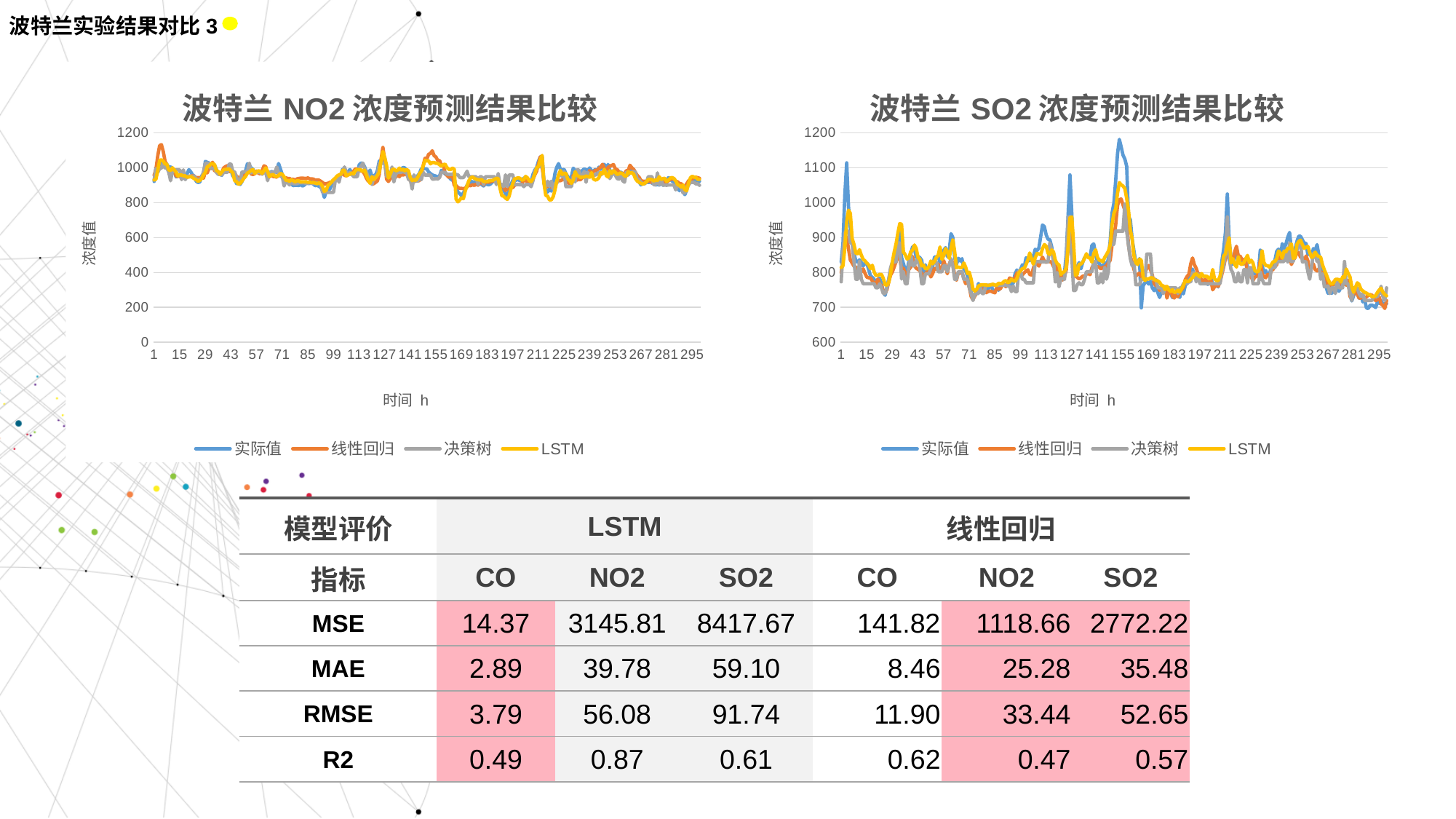

波特兰实验结果对比3

### Chart: 波特兰NO2浓度预测结果比较

| Category |  |  |  |  |
|---|---|---|---|---|

### Chart: 波特兰SO2浓度预测结果比较

| Category |  |  |  |  |
|---|---|---|---|---|
| 模型评价 | LSTM |  |  | 线性回归 |  |  |
| --- | --- | --- | --- | --- | --- | --- |
| 指标 | CO | NO2 | SO2 | CO | NO2 | SO2 |
| MSE | 14.37 | 3145.81 | 8417.67 | 141.82 | 1118.66 | 2772.22 |
| MAE | 2.89 | 39.78 | 59.10 | 8.46 | 25.28 | 35.48 |
| RMSE | 3.79 | 56.08 | 91.74 | 11.90 | 33.44 | 52.65 |
| R2 | 0.49 | 0.87 | 0.61 | 0.62 | 0.47 | 0.57 |